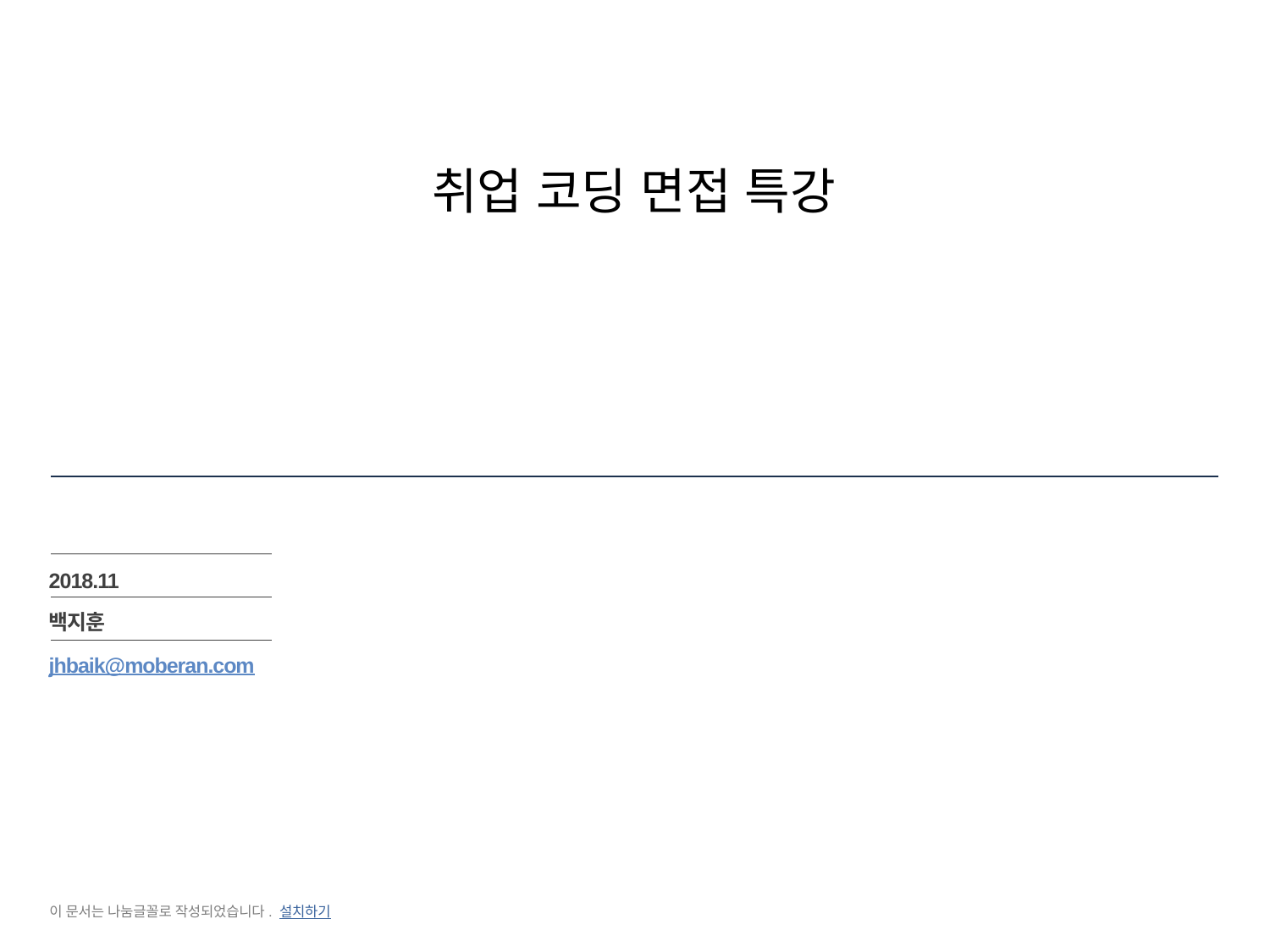

# 취업 코딩 면접 특강
2018.11
백지훈
jhbaik@moberan.com
이 문서는 나눔글꼴로 작성되었습니다. 설치하기